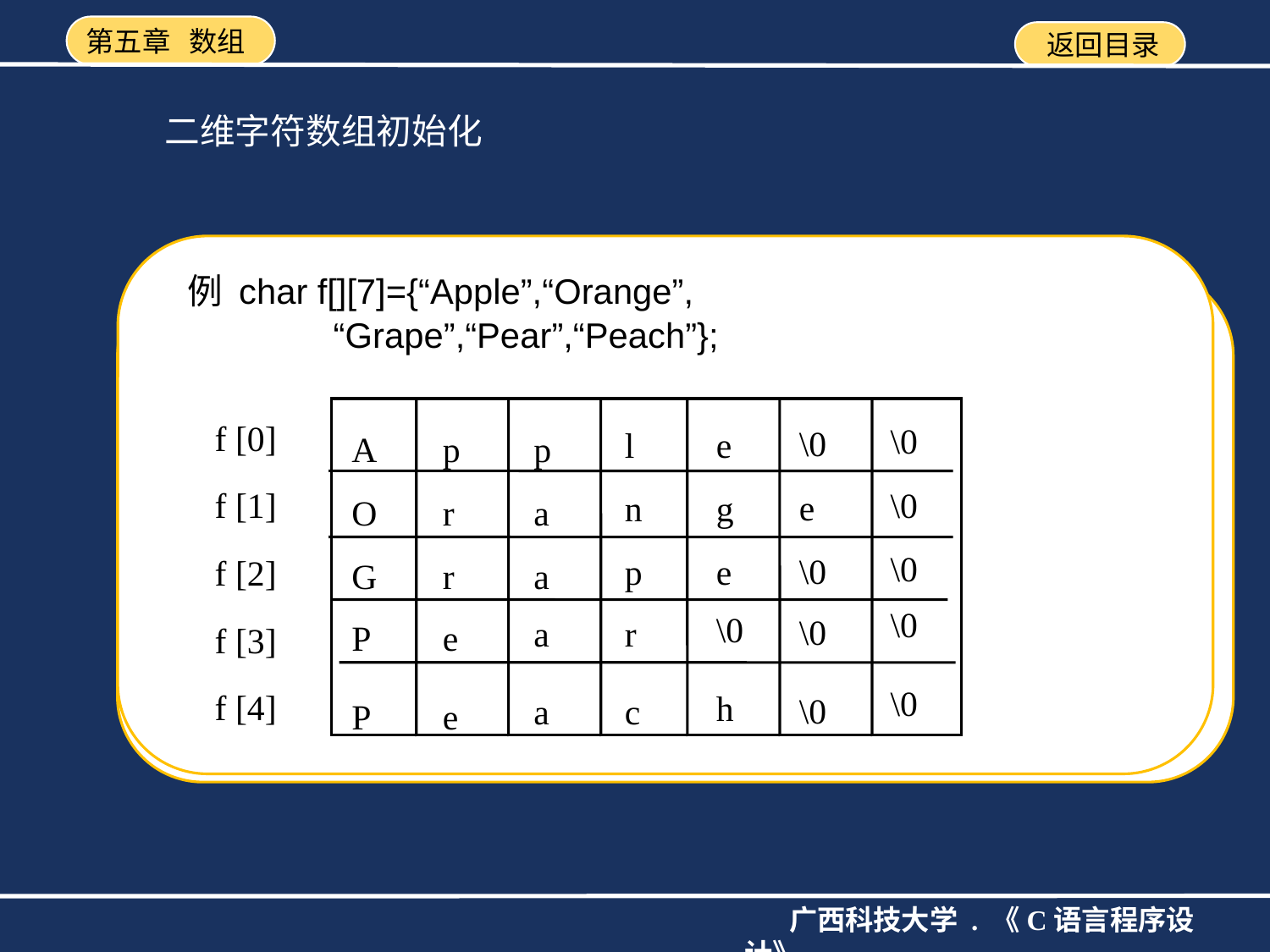

二维字符数组初始化
  例 char diamond[][5]={{'.', '.','*'},{'.','*','.','*'},
{'*', '.', '.', '.' ,'*'},{'.','*', '.','*'},{'.', '.','*'}};

.
.
*
\0
\0

.
*
.
*
\0

*
.
.
.
*

.
*
.
*
\0

.
.
*
\0
\0

diamond[0]
diamond[1]
diamond[2]
diamond[3]
diamond[4]

  例 char f[][7]={“Apple”,“Orange”,
                  “Grape”,“Pear”,“Peach”};

f [0]
f [1]
f [2]
f [3]
f [4]
\0
\0
l
e
A
p
p

\0
e
n
g
O
r
a
\0
\0
p
e
G
r
a
\0

\0
\0
a
r
P
e

\0
h
\0
a
c
P
e